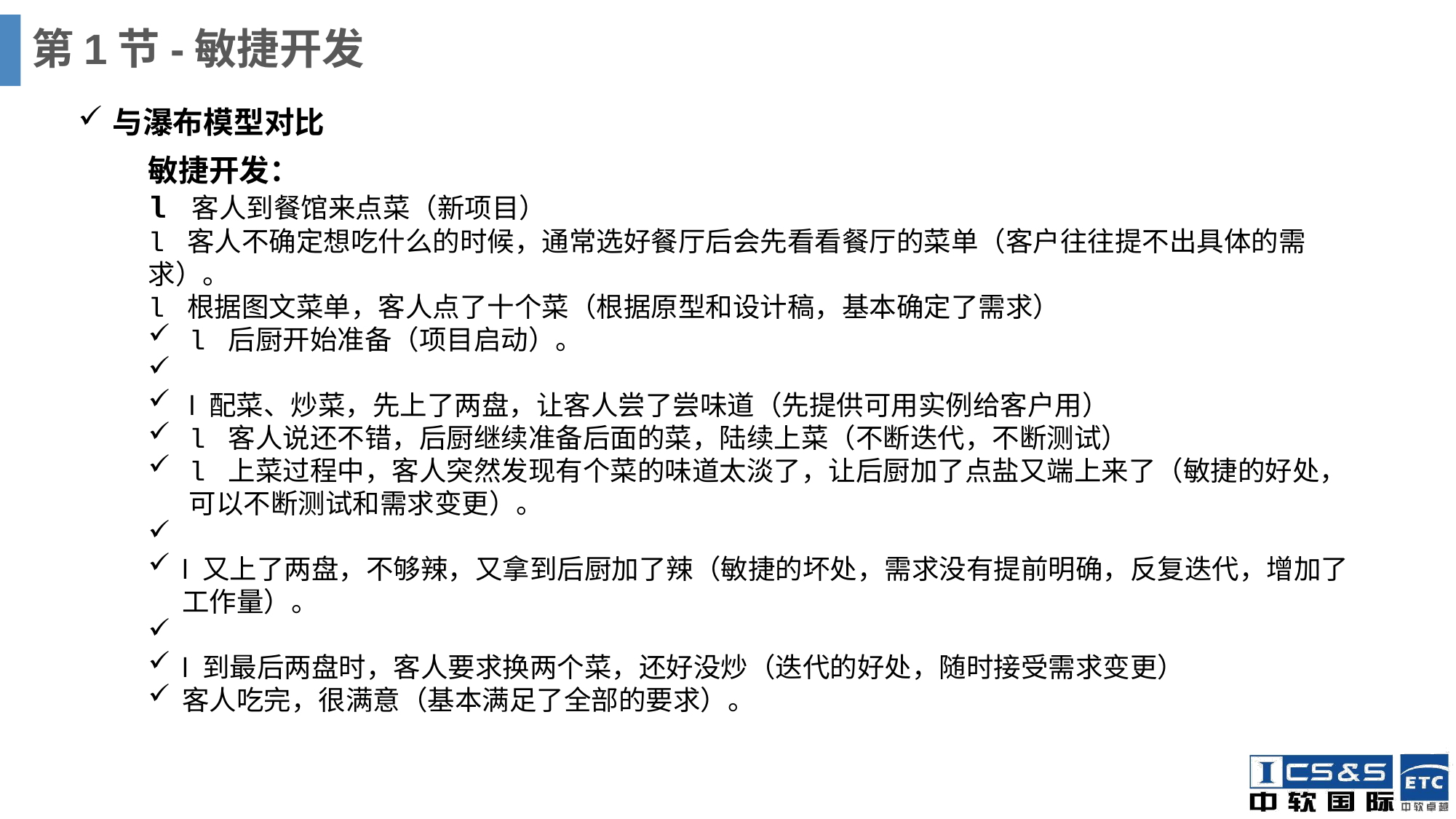

# 第1节-敏捷开发
与瀑布模型对比
敏捷开发：l 客人到餐馆来点菜（新项目）l 客人不确定想吃什么的时候，通常选好餐厅后会先看看餐厅的菜单（客户往往提不出具体的需求）。l 根据图文菜单，客人点了十个菜（根据原型和设计稿，基本确定了需求）l 后厨开始准备（项目启动）。
l 配菜、炒菜，先上了两盘，让客人尝了尝味道（先提供可用实例给客户用）l 客人说还不错，后厨继续准备后面的菜，陆续上菜（不断迭代，不断测试）l 上菜过程中，客人突然发现有个菜的味道太淡了，让后厨加了点盐又端上来了（敏捷的好处，可以不断测试和需求变更）。
l 又上了两盘，不够辣，又拿到后厨加了辣（敏捷的坏处，需求没有提前明确，反复迭代，增加了工作量）。
l 到最后两盘时，客人要求换两个菜，还好没炒（迭代的好处，随时接受需求变更）客人吃完，很满意（基本满足了全部的要求）。